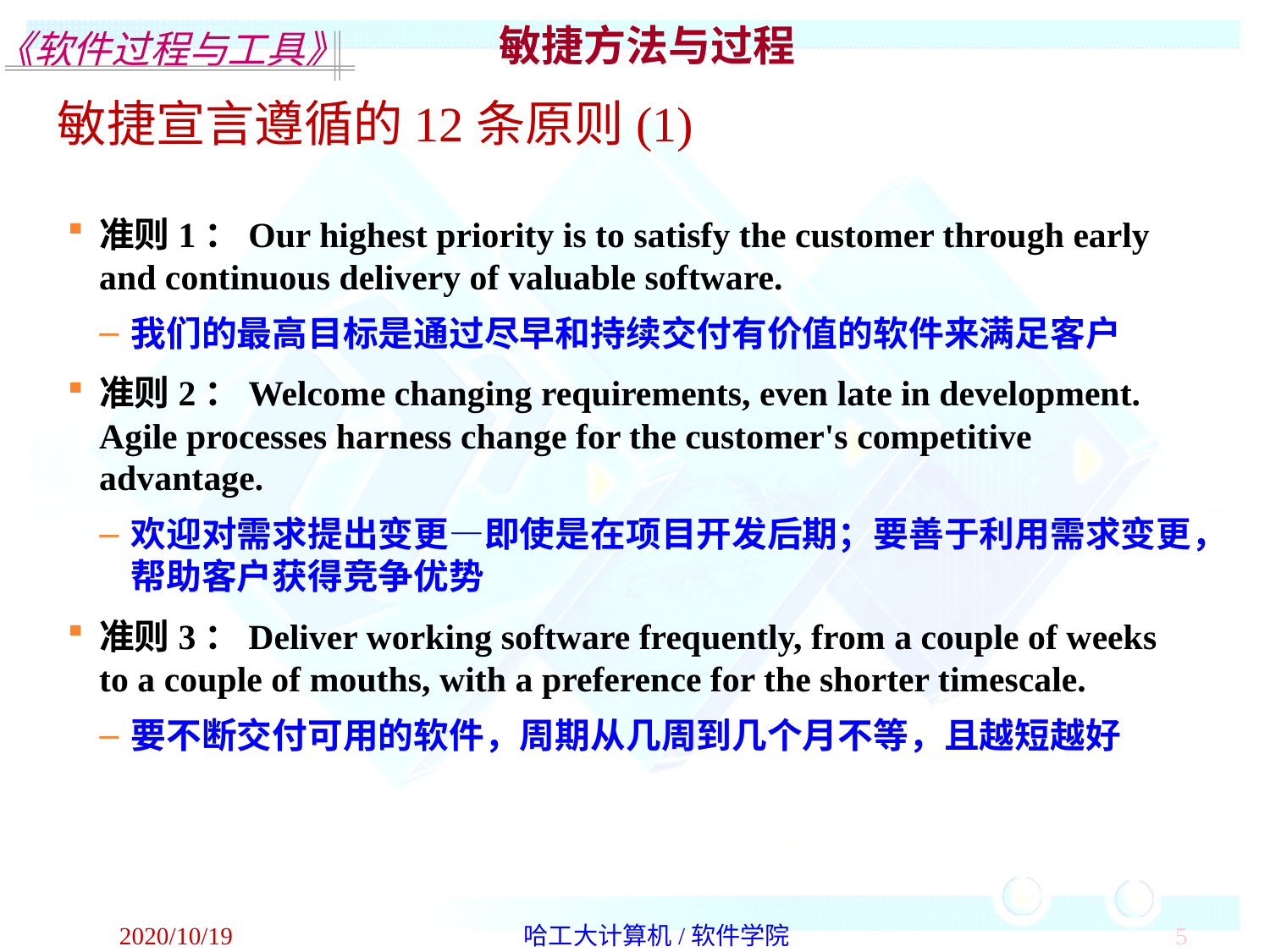

敏捷方法与过程
敏捷宣言遵循的12条原则(1)
准则1：Our highest priority is to satisfy the customer through early and continuous delivery of valuable software.
我们的最高目标是通过尽早和持续交付有价值的软件来满足客户
准则2：Welcome changing requirements, even late in development. Agile processes harness change for the customer's competitive advantage.
欢迎对需求提出变更—即使是在项目开发后期；要善于利用需求变更，帮助客户获得竞争优势
准则3：Deliver working software frequently, from a couple of weeks to a couple of mouths, with a preference for the shorter timescale.
要不断交付可用的软件，周期从几周到几个月不等，且越短越好